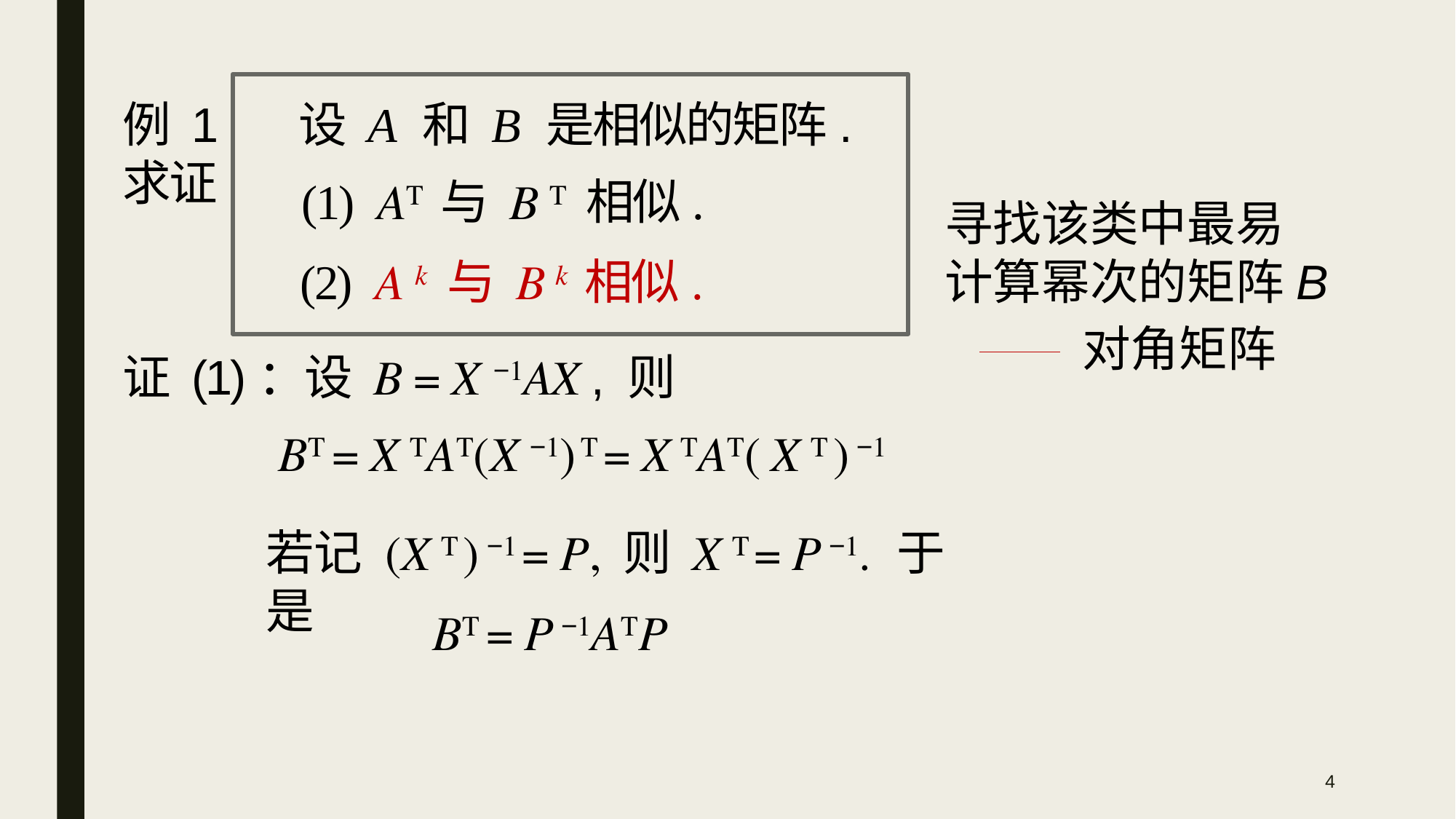

例 1      设 A 和 B 是相似的矩阵. 求证
(1)  AT 与 B T 相似.
寻找该类中最易
计算幂次的矩阵B
(2)  A k 与 B k 相似.
对角矩阵
证 (1)：设 B = X −1AX , 则
BT = X TAT(X −1) T = X TAT( X T ) −1
若记 (X T ) −1 = P, 则 X T = P −1. 于是

BT = P −1ATP
4